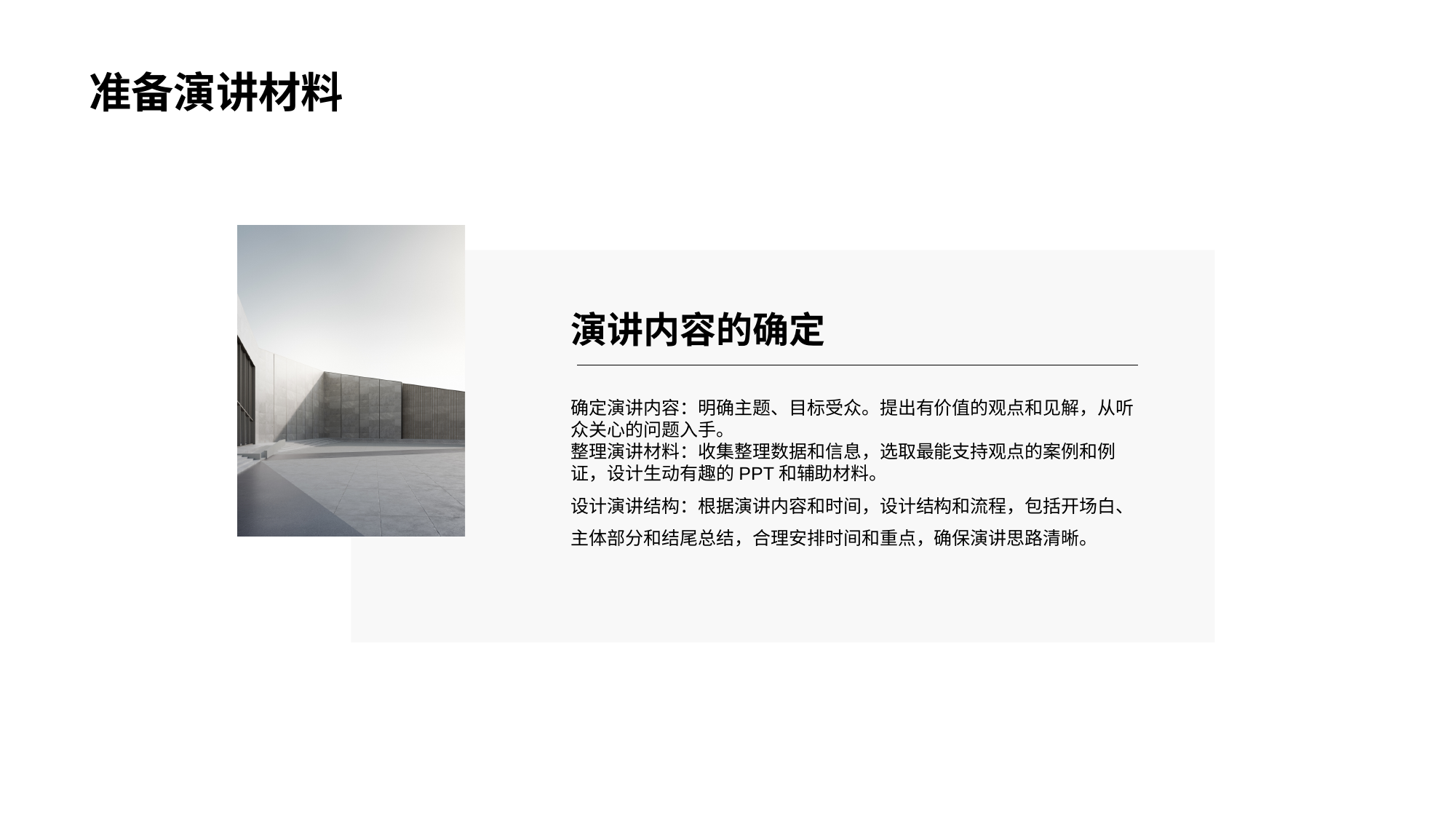

准备演讲材料

演讲内容的确定
确定演讲内容：明确主题、目标受众。提出有价值的观点和见解，从听众关心的问题入手。
整理演讲材料：收集整理数据和信息，选取最能支持观点的案例和例证，设计生动有趣的PPT和辅助材料。
设计演讲结构：根据演讲内容和时间，设计结构和流程，包括开场白、主体部分和结尾总结，合理安排时间和重点，确保演讲思路清晰。